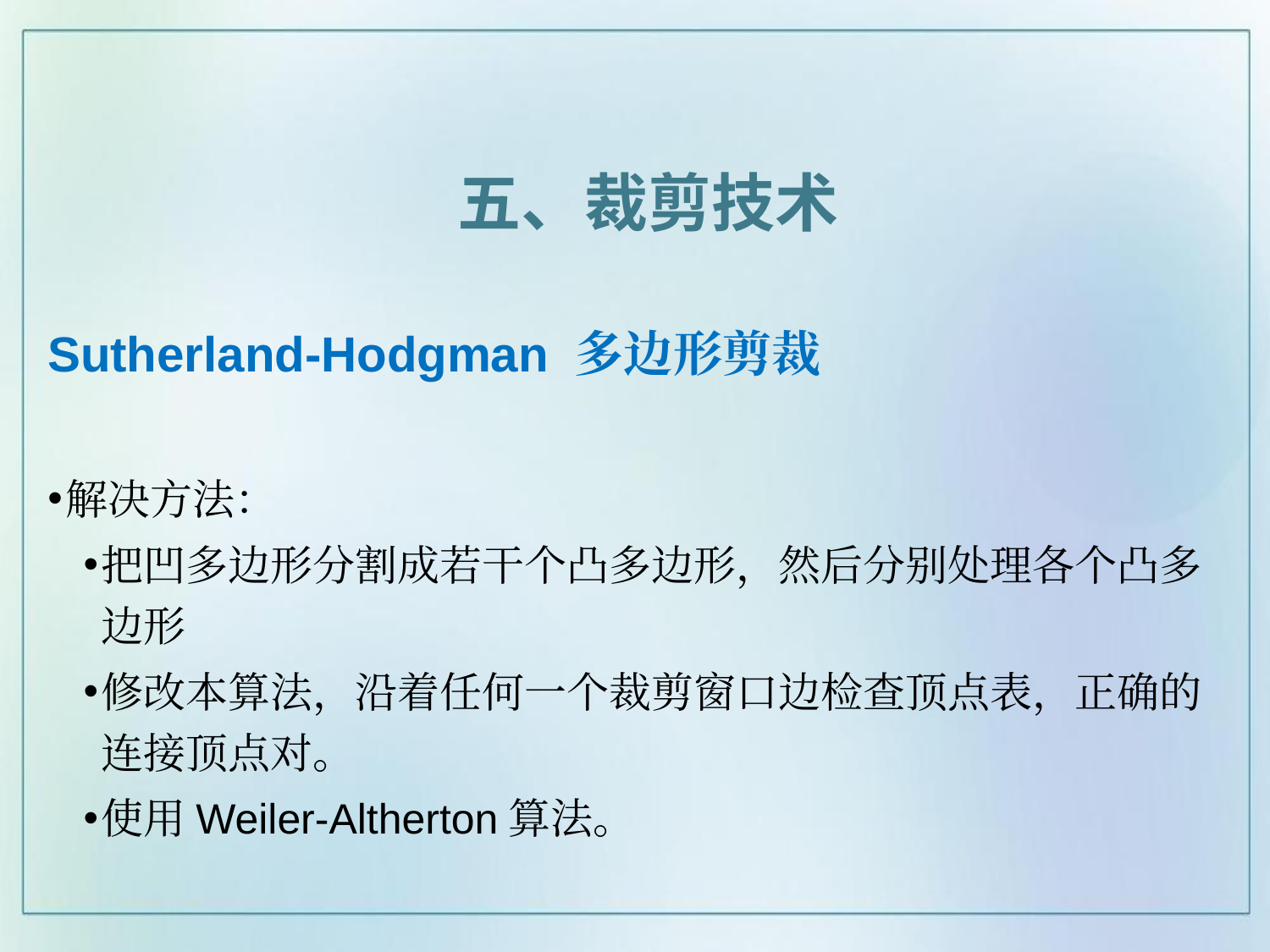

五、裁剪技术
# Sutherland-Hodgman 多边形剪裁
解决方法：
把凹多边形分割成若干个凸多边形，然后分别处理各个凸多边形
修改本算法，沿着任何一个裁剪窗口边检查顶点表，正确的连接顶点对。
使用Weiler-Altherton算法。